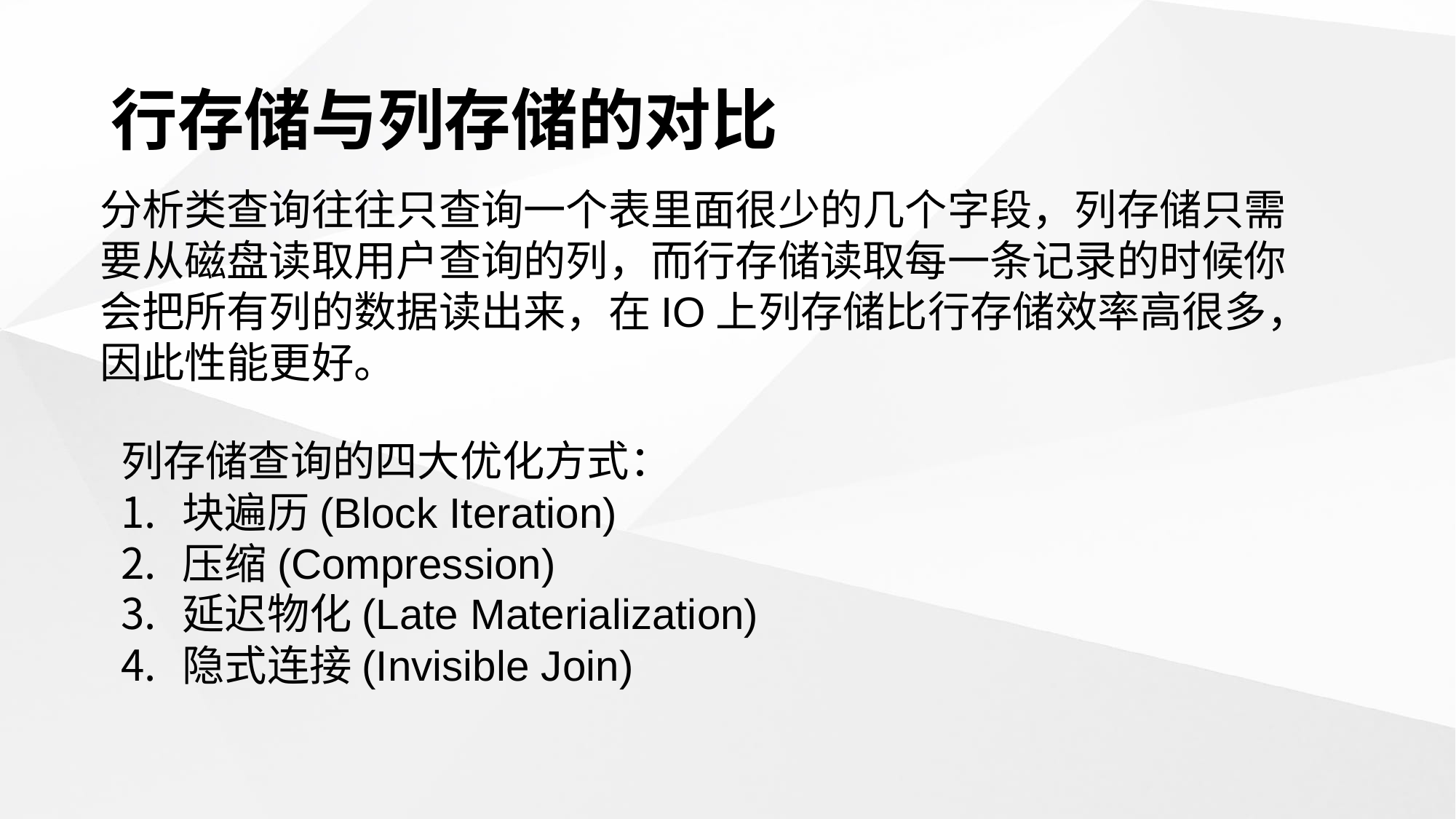

# 行存储与列存储的对比
分析类查询往往只查询一个表里面很少的几个字段，列存储只需要从磁盘读取用户查询的列，而行存储读取每一条记录的时候你会把所有列的数据读出来，在IO上列存储比行存储效率高很多，因此性能更好。
列存储查询的四大优化方式：
块遍历(Block Iteration)
压缩(Compression)
延迟物化(Late Materialization)
隐式连接(Invisible Join)